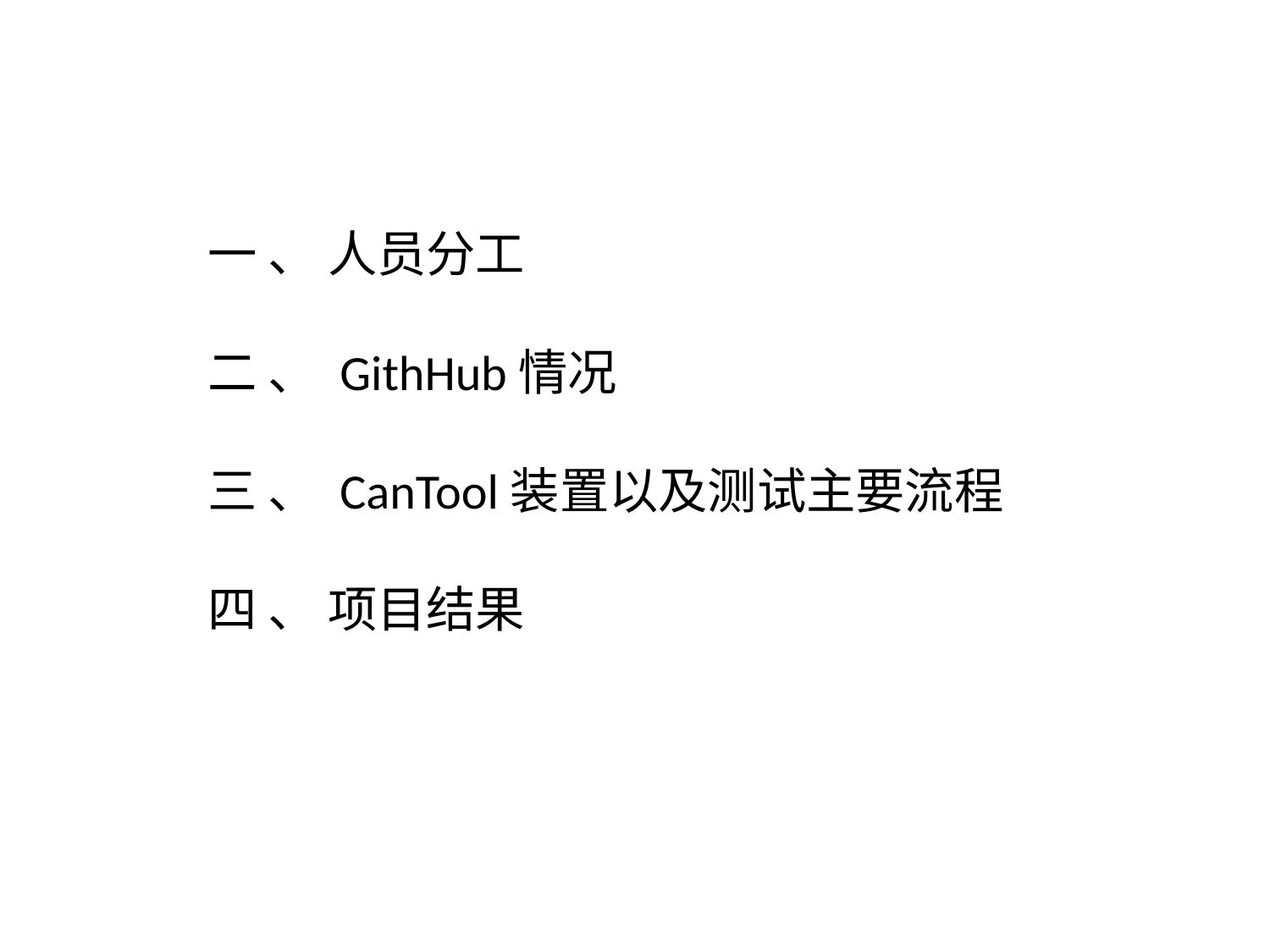

一 、 人员分工

二 、 GithHub情况

三 、 CanTool装置以及测试主要流程

四 、 项目结果